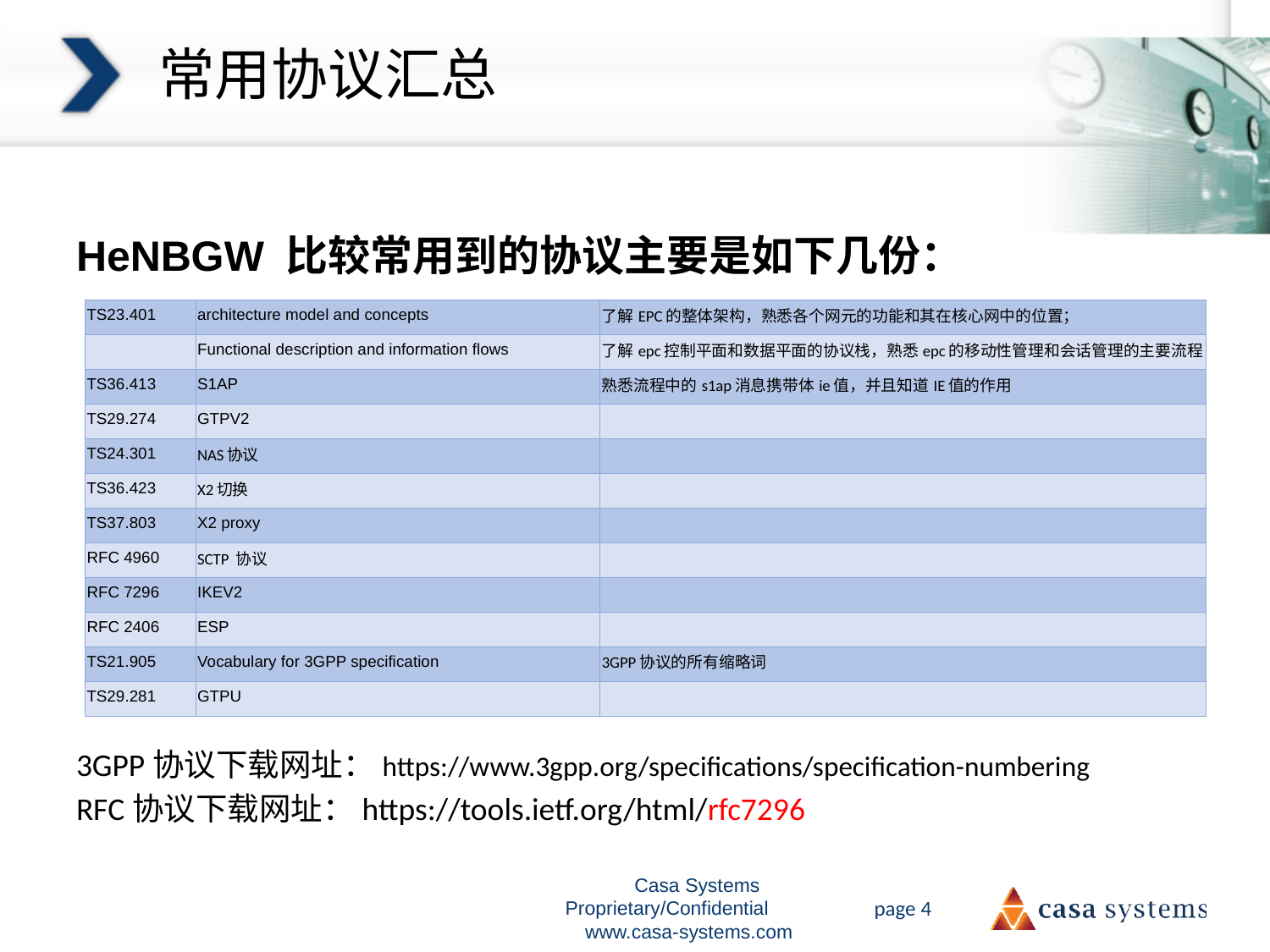

# 常用协议汇总
HeNBGW 比较常用到的协议主要是如下几份：

3GPP协议下载网址：https://www.3gpp.org/specifications/specification-numbering
RFC协议下载网址：https://tools.ietf.org/html/rfc7296
| TS23.401 | architecture model and concepts | 了解EPC的整体架构，熟悉各个网元的功能和其在核心网中的位置； |
| --- | --- | --- |
|  | Functional description and information flows | 了解epc控制平面和数据平面的协议栈，熟悉epc的移动性管理和会话管理的主要流程 |
| TS36.413 | S1AP | 熟悉流程中的s1ap消息携带体ie值，并且知道IE值的作用 |
| TS29.274 | GTPV2 |  |
| TS24.301 | NAS协议 |  |
| TS36.423 | X2切换 |  |
| TS37.803 | X2 proxy |  |
| RFC 4960 | SCTP 协议 |  |
| RFC 7296 | IKEV2 |  |
| RFC 2406 | ESP |  |
| TS21.905 | Vocabulary for 3GPP specification | 3GPP协议的所有缩略词 |
| TS29.281 | GTPU |  |
Casa Systems Proprietary/Confidential            www.casa-systems.com
page 4